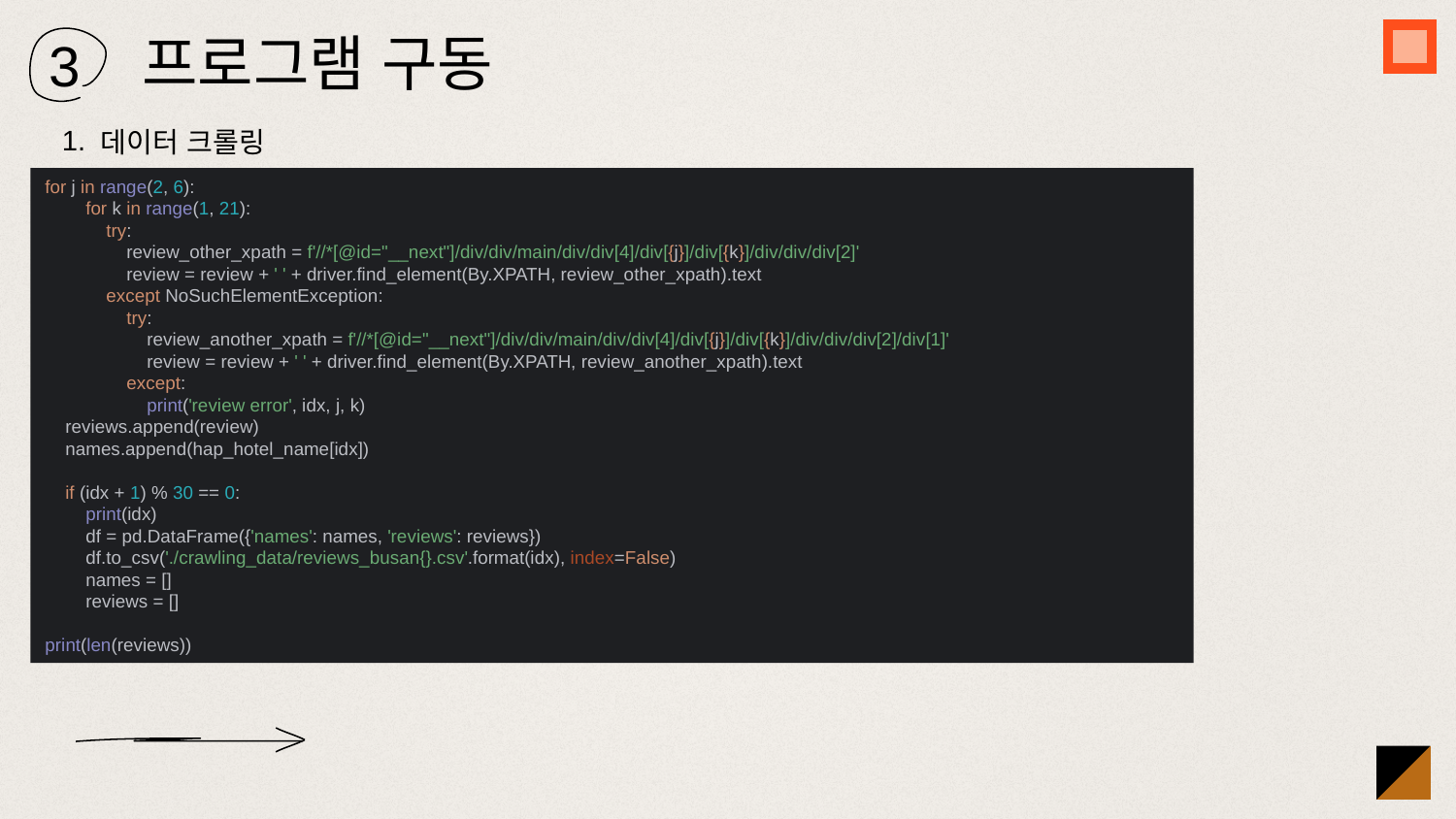

# 프로그램 구동

3
데이터 크롤링
1.
for j in range(2, 6):
        for k in range(1, 21):
            try:
                review_other_xpath = f'//*[@id="__next"]/div/div/main/div/div[4]/div[{j}]/div[{k}]/div/div/div[2]'
                review = review + ' ' + driver.find_element(By.XPATH, review_other_xpath).text
            except NoSuchElementException:
                try:
                    review_another_xpath = f'//*[@id="__next"]/div/div/main/div/div[4]/div[{j}]/div[{k}]/div/div/div[2]/div[1]'
                    review = review + ' ' + driver.find_element(By.XPATH, review_another_xpath).text
                except:
                    print('review error', idx, j, k)
    reviews.append(review)
    names.append(hap_hotel_name[idx])
    if (idx + 1) % 30 == 0:
        print(idx)
        df = pd.DataFrame({'names': names, 'reviews': reviews})
        df.to_csv('./crawling_data/reviews_busan{}.csv'.format(idx), index=False)
        names = []
        reviews = []
print(len(reviews))